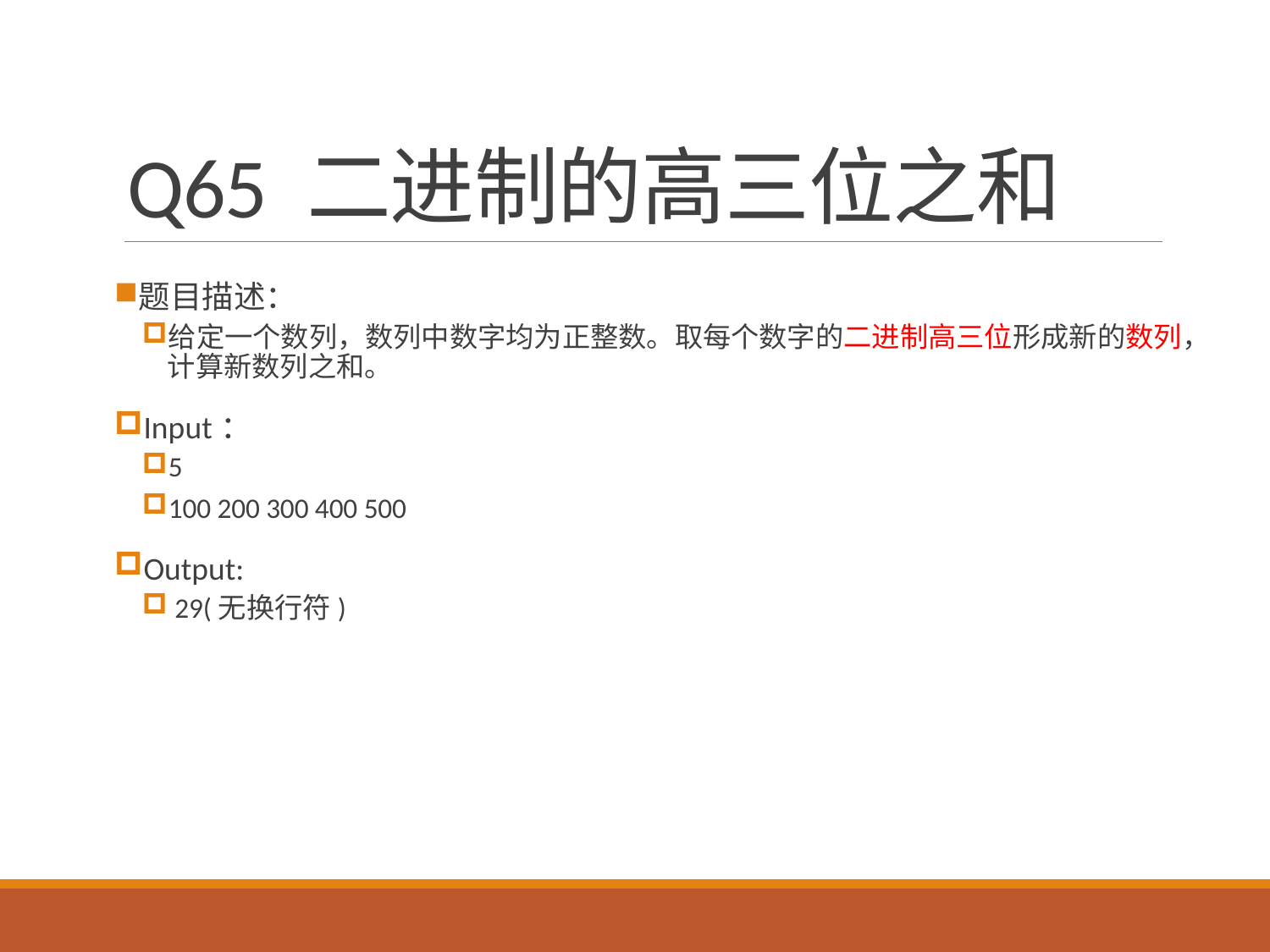

# Q65 二进制的高三位之和
题目描述：
给定一个数列，数列中数字均为正整数。取每个数字的二进制高三位形成新的数列，计算新数列之和。
Input：
5
100 200 300 400 500
Output:
 29(无换行符)